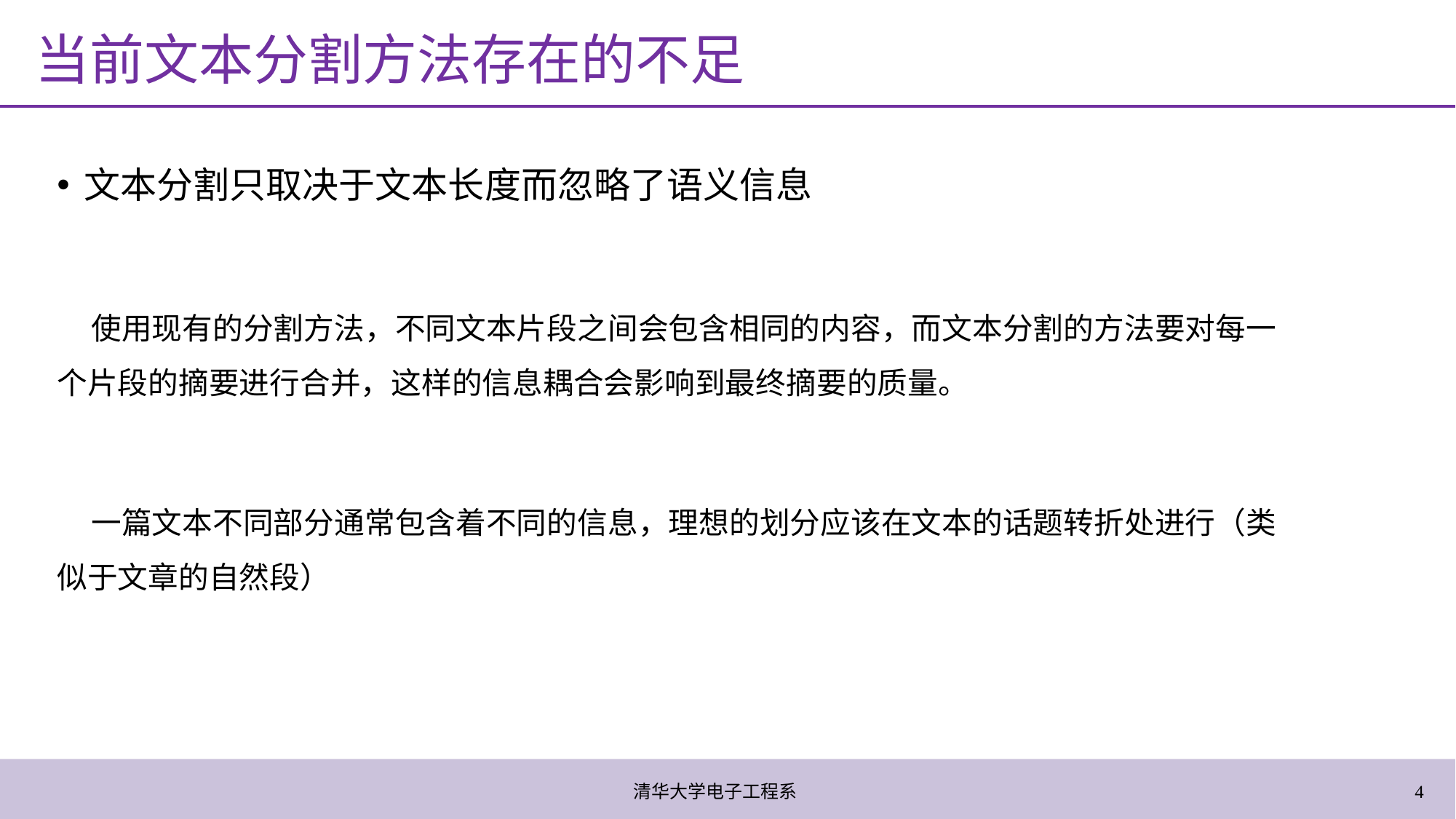

# 当前文本分割方法存在的不足
文本分割只取决于文本长度而忽略了语义信息

    使用现有的分割方法，不同文本片段之间会包含相同的内容，而文本分割的方法要对每一个片段的摘要进行合并，这样的信息耦合会影响到最终摘要的质量。

    一篇文本不同部分通常包含着不同的信息，理想的划分应该在文本的话题转折处进行（类似于文章的自然段）

清华大学电子工程系
4